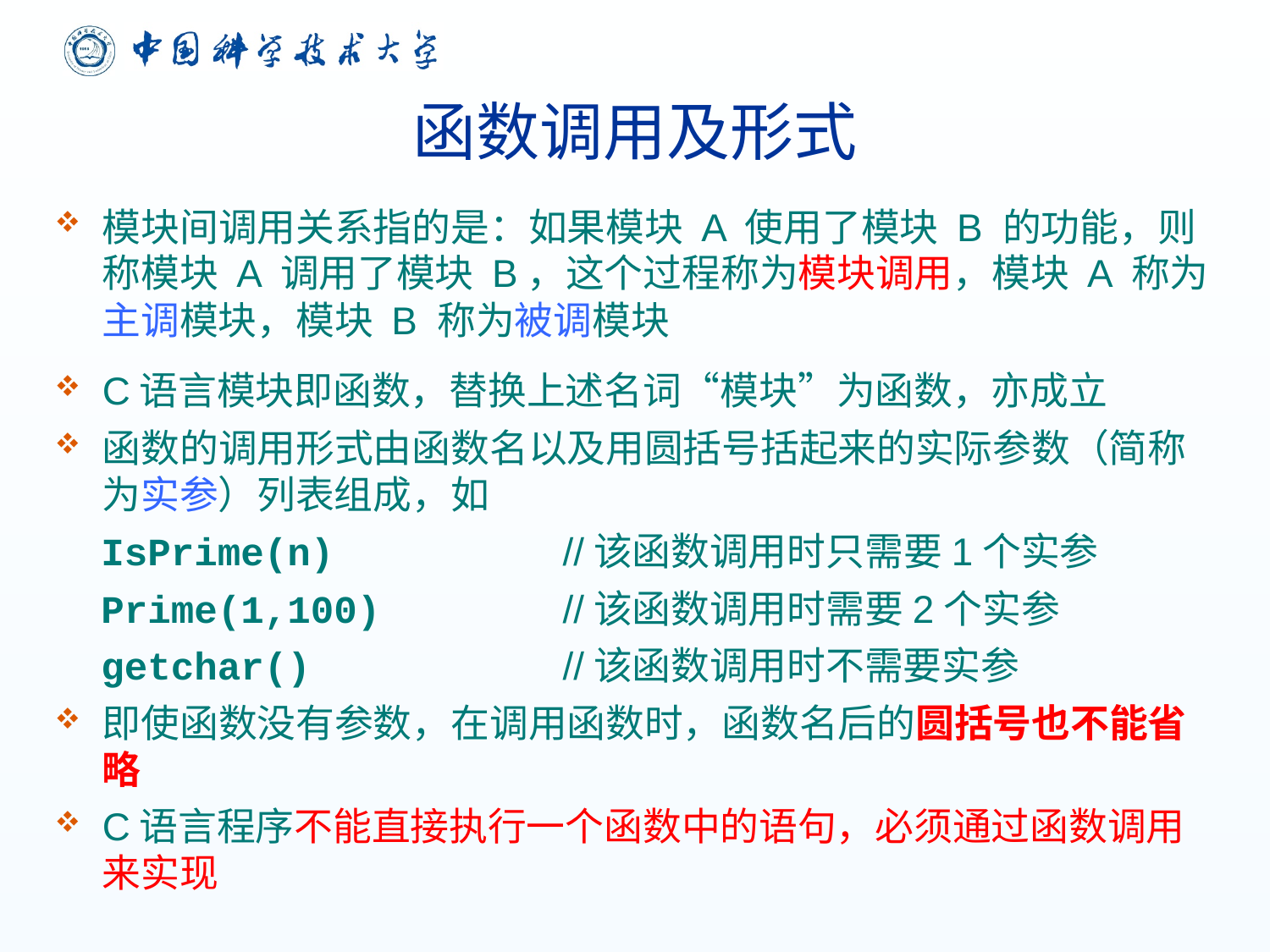

# 函数调用及形式
模块间调用关系指的是：如果模块 A 使用了模块 B 的功能，则称模块 A 调用了模块 B，这个过程称为模块调用，模块 A 称为主调模块，模块 B 称为被调模块
C语言模块即函数，替换上述名词“模块”为函数，亦成立
函数的调用形式由函数名以及用圆括号括起来的实际参数（简称为实参）列表组成，如
  IsPrime(n)		//该函数调用时只需要1个实参
  Prime(1,100)		//该函数调用时需要2个实参
  getchar()		//该函数调用时不需要实参
即使函数没有参数，在调用函数时，函数名后的圆括号也不能省略
C语言程序不能直接执行一个函数中的语句，必须通过函数调用来实现